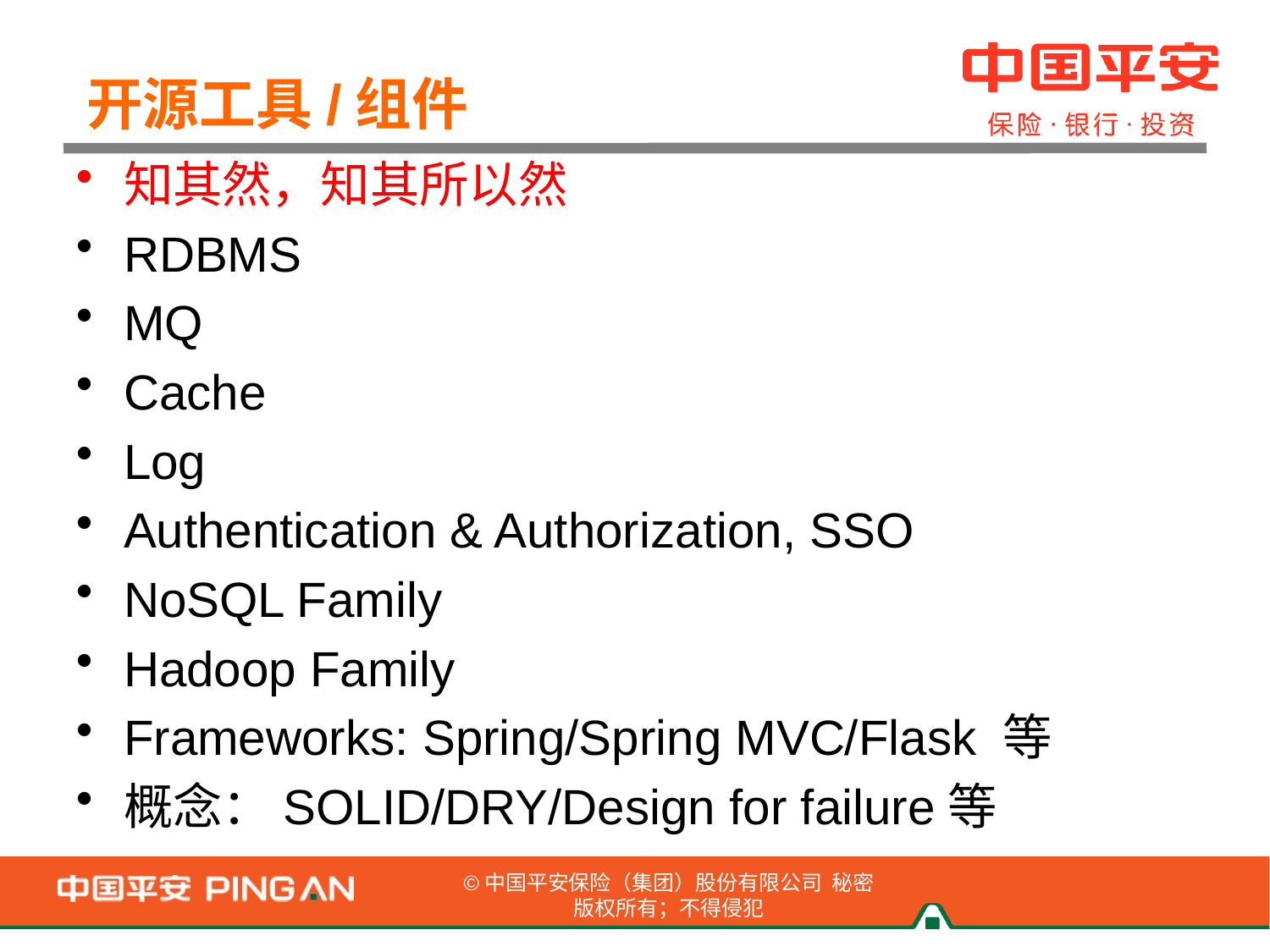

开源工具/组件
知其然，知其所以然
RDBMS
MQ
Cache
Log
Authentication & Authorization, SSO
NoSQL Family
Hadoop Family
Frameworks: Spring/Spring MVC/Flask 等
概念：SOLID/DRY/Design for failure等